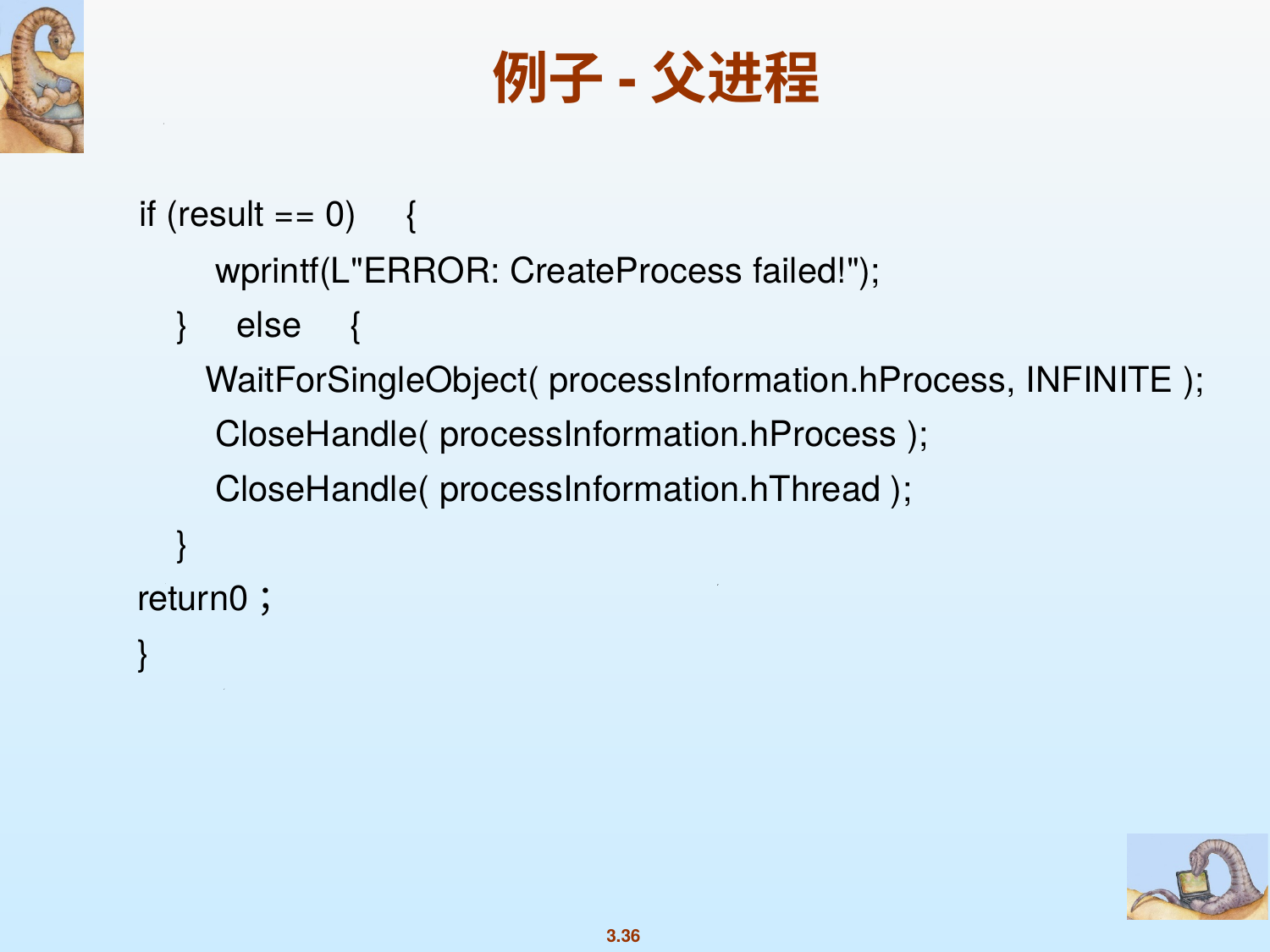

例子-父进程
 if (result == 0)     {
         wprintf(L"ERROR: CreateProcess failed!");
     }     else     {
        WaitForSingleObject( processInformation.hProcess, INFINITE );
         CloseHandle( processInformation.hProcess );
         CloseHandle( processInformation.hThread );
     }
 return0；
 }